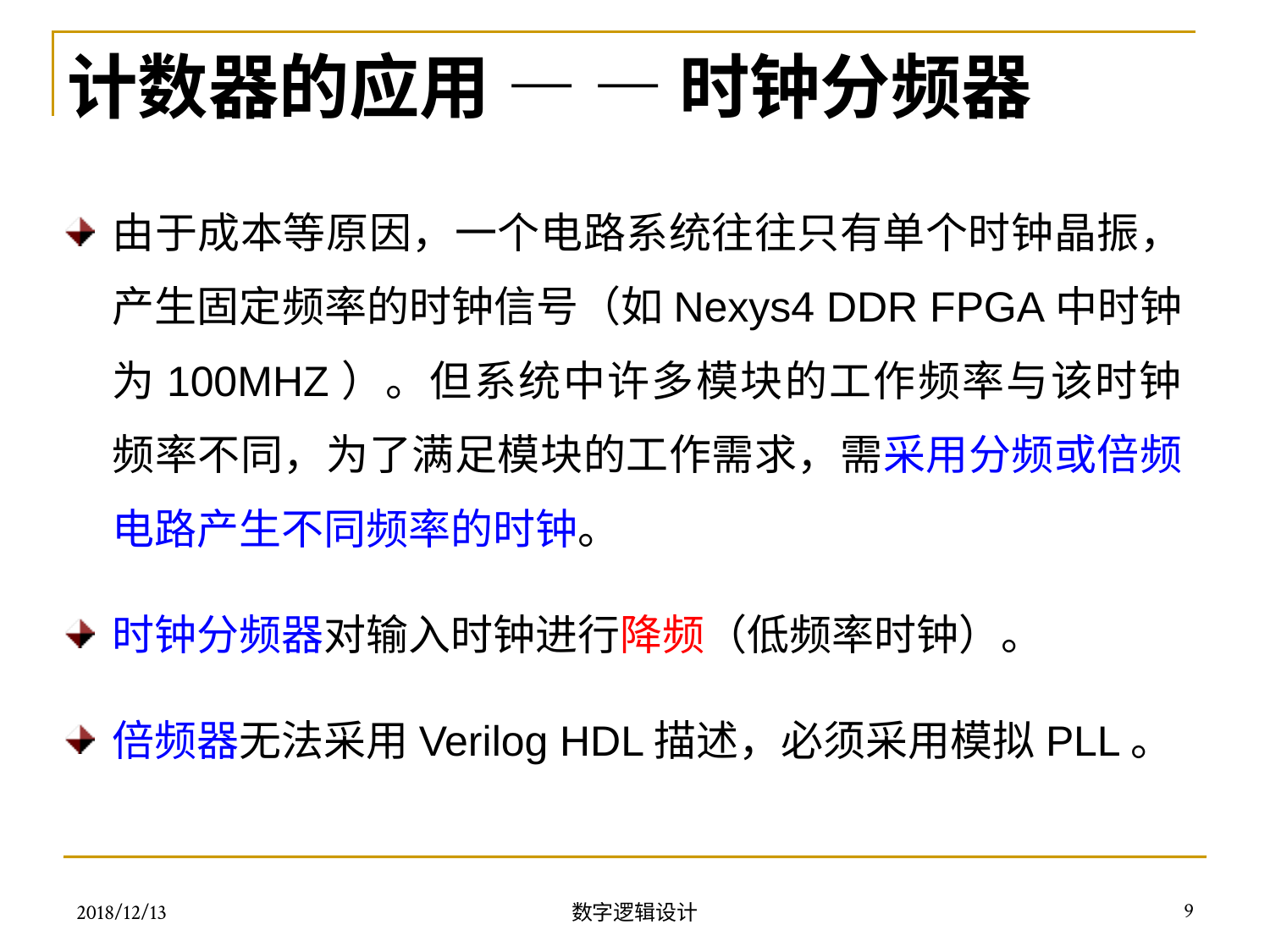

计数器的应用 — — 时钟分频器
由于成本等原因，一个电路系统往往只有单个时钟晶振，产生固定频率的时钟信号（如Nexys4 DDR FPGA中时钟为100MHZ）。但系统中许多模块的工作频率与该时钟频率不同，为了满足模块的工作需求，需采用分频或倍频电路产生不同频率的时钟。
时钟分频器对输入时钟进行降频（低频率时钟）。
倍频器无法采用Verilog HDL描述，必须采用模拟PLL。
2018/12/13
9
数字逻辑设计